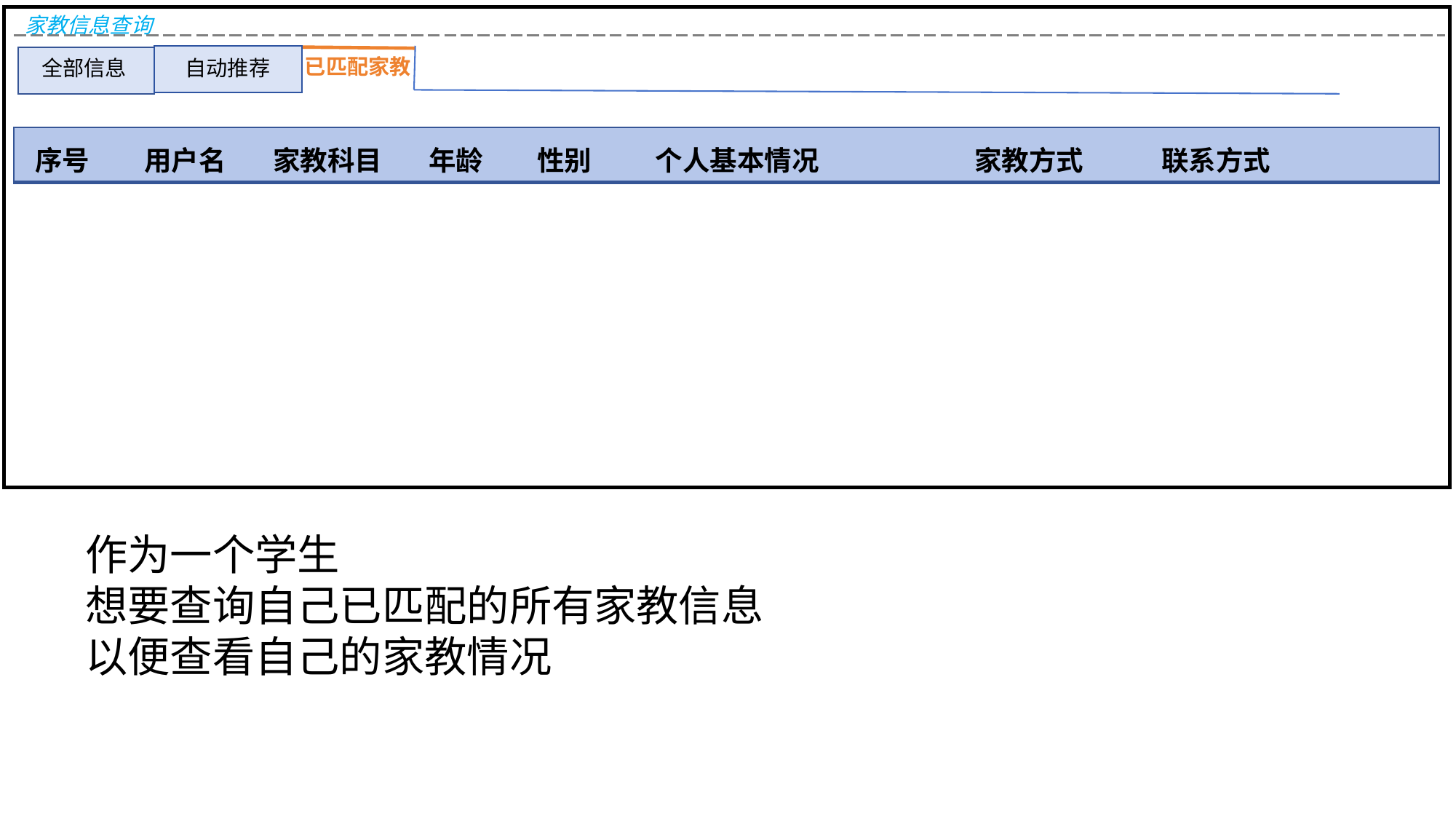

家教信息查询

已匹配家教
全部信息
 自动推荐

序号
用户名
家教科目
年龄
性别
个人基本情况
家教方式
联系方式
作为一个学生
想要查询自己已匹配的所有家教信息
以便查看自己的家教情况